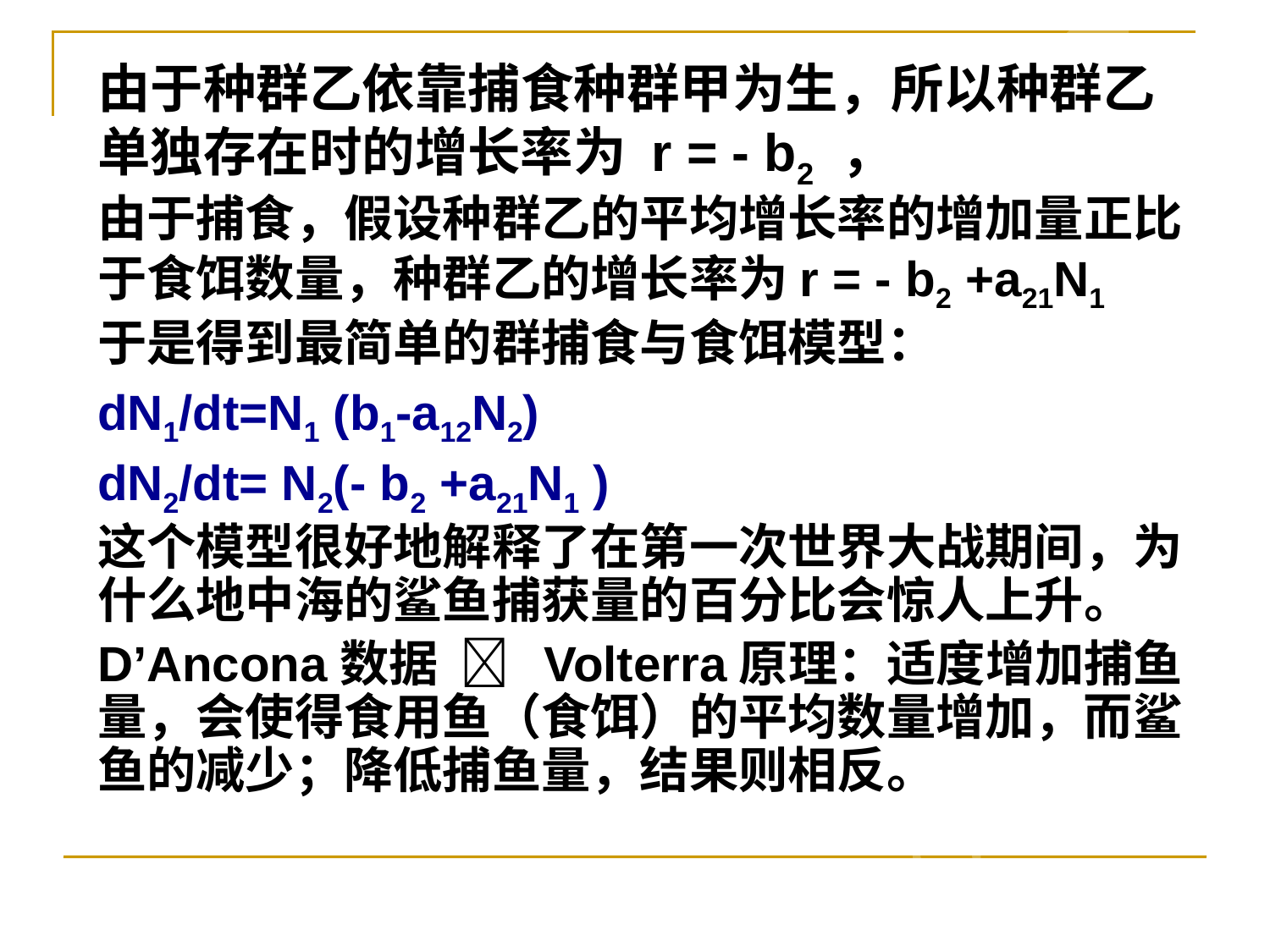

由于种群乙依靠捕食种群甲为生，所以种群乙单独存在时的增长率为 r = - b2 ，
由于捕食，假设种群乙的平均增长率的增加量正比于食饵数量，种群乙的增长率为r = - b2 +a21N1
于是得到最简单的群捕食与食饵模型：
dN1/dt=N1 (b1-a12N2)
dN2/dt= N2(- b2 +a21N1 )
这个模型很好地解释了在第一次世界大战期间，为什么地中海的鲨鱼捕获量的百分比会惊人上升。
D’Ancona数据  ⇒  Volterra原理：适度增加捕鱼量，会使得食用鱼（食饵）的平均数量增加，而鲨鱼的减少；降低捕鱼量，结果则相反。